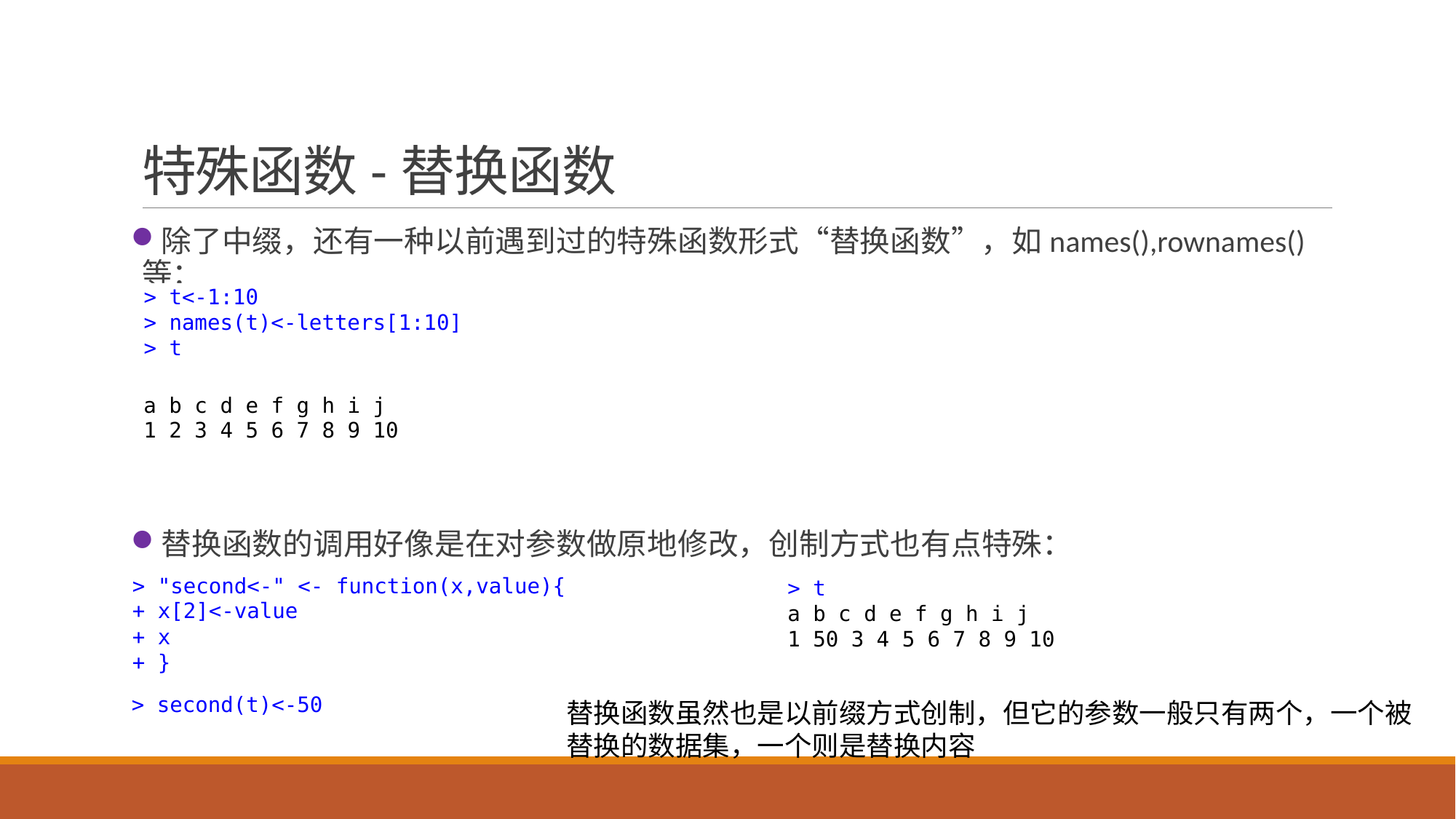

# 特殊函数-替换函数
除了中缀，还有一种以前遇到过的特殊函数形式“替换函数”，如names(),rownames()等：

替换函数的调用好像是在对参数做原地修改，创制方式也有点特殊：

> t<-1:10
> names(t)<-letters[1:10]
> t
a b c d e f g h i j
1 2 3 4 5 6 7 8 9 10
> "second<-" <- function(x,value){
+ x[2]<-value
+ x
+ }
> t
a b c d e f g h i j
1 50 3 4 5 6 7 8 9 10
> second(t)<-50
替换函数虽然也是以前缀方式创制，但它的参数一般只有两个，一个被替换的数据集，一个则是替换内容